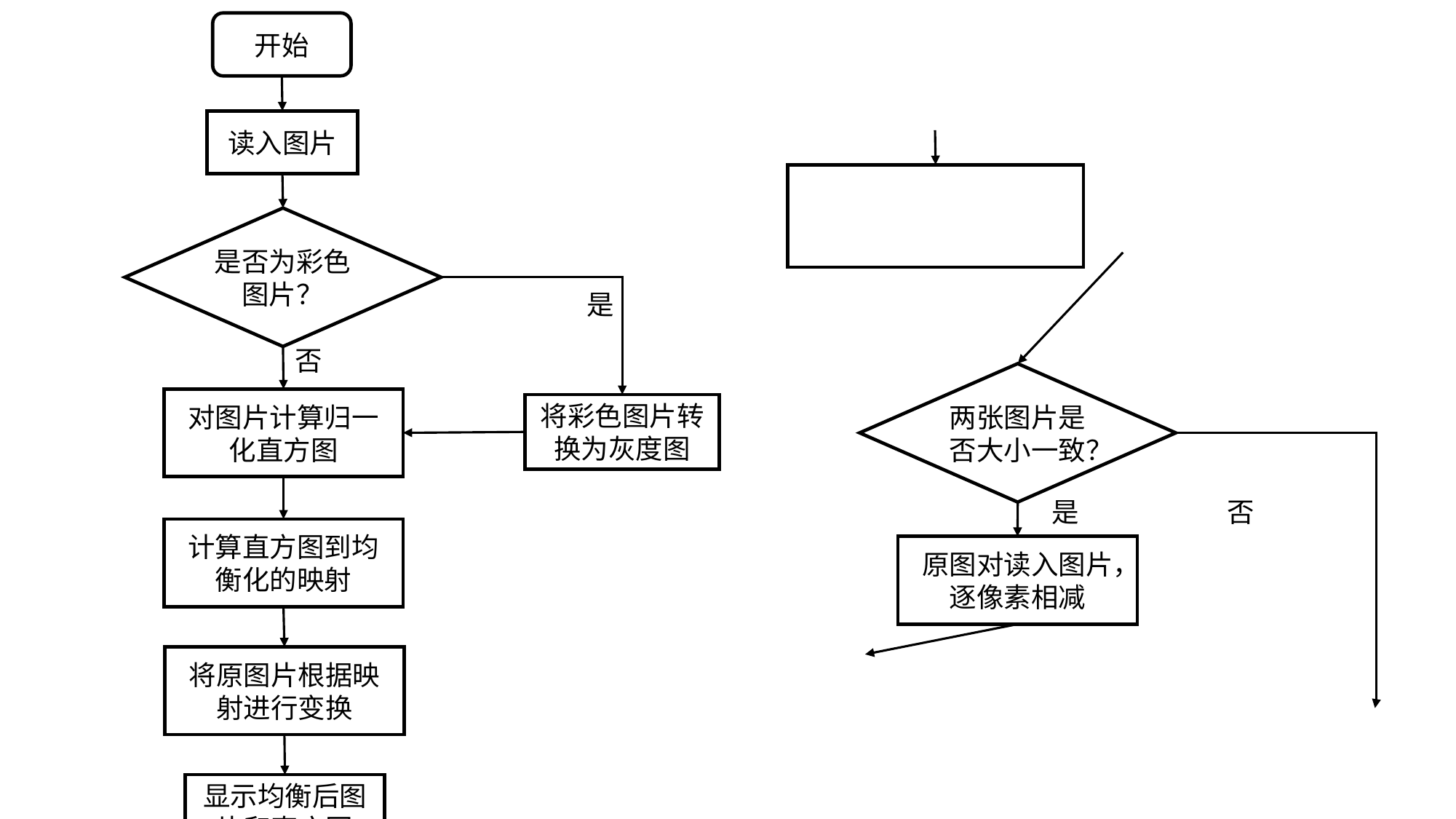

开始
读入图片
是否为彩色图片？
是
否
对图片计算归一化直方图
将彩色图片转换为灰度图
计算直方图到均衡化的映射
将原图片根据映射进行变换
显示均衡后图片和直方图
结束

两张图片是否大小一致？
是
否
原图对读入图片，逐像素相减